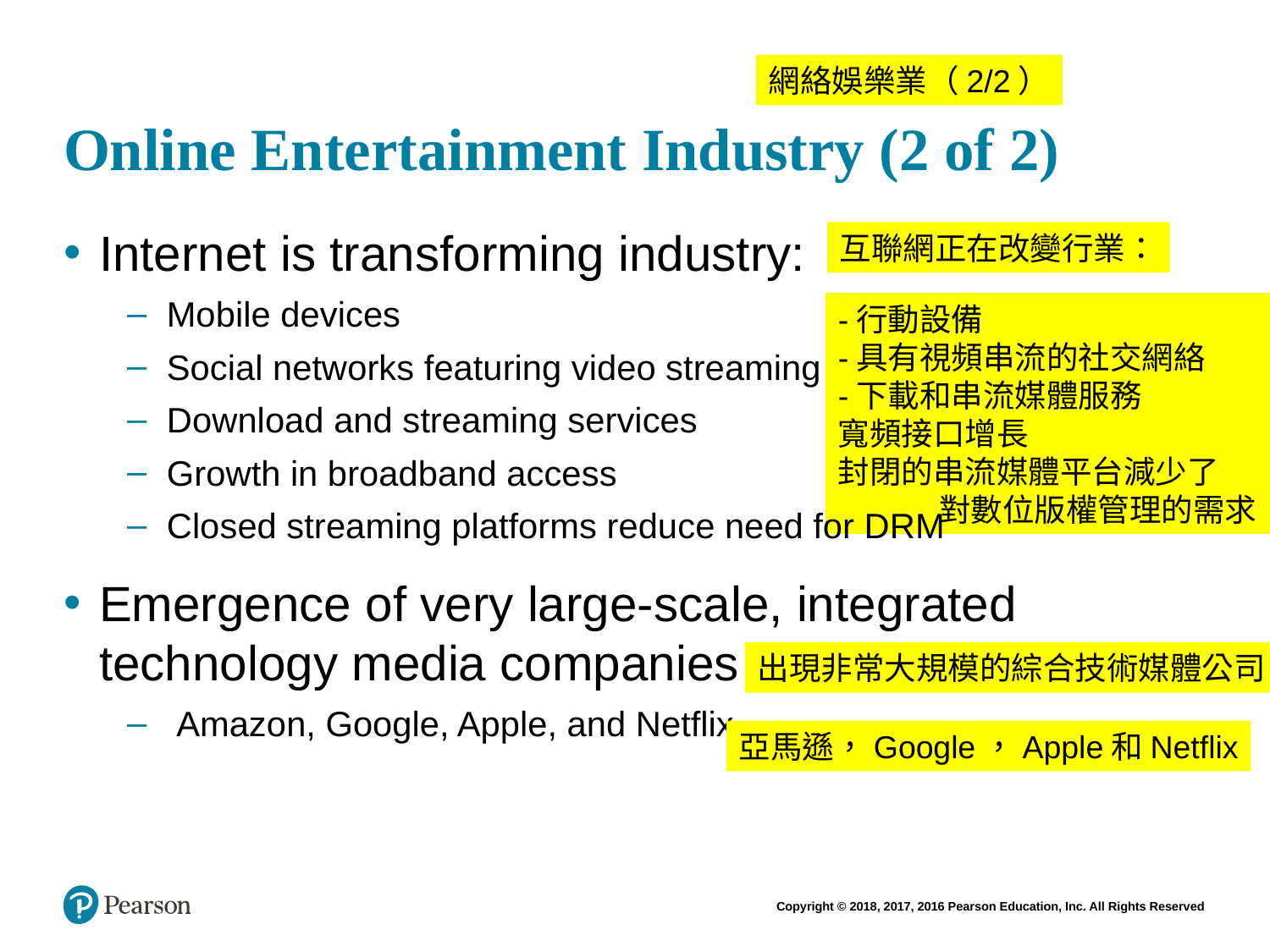

# Online Entertainment Industry (2 of 2)
網絡娛樂業（2/2）
Internet is transforming industry:
Mobile devices
Social networks featuring video streaming
Download and streaming services
Growth in broadband access
Closed streaming platforms reduce need for DRM
Emergence of very large-scale, integrated technology media companies
 Amazon, Google, Apple, and Netflix
互聯網正在改變行業：
-行動設備
-具有視頻串流的社交網絡
-下載和串流媒體服務
寬頻接口增長
封閉的串流媒體平台減少了
             對數位版權管理的需求
出現非常大規模的綜合技術媒體公司
亞馬遜，Google，Apple和Netflix